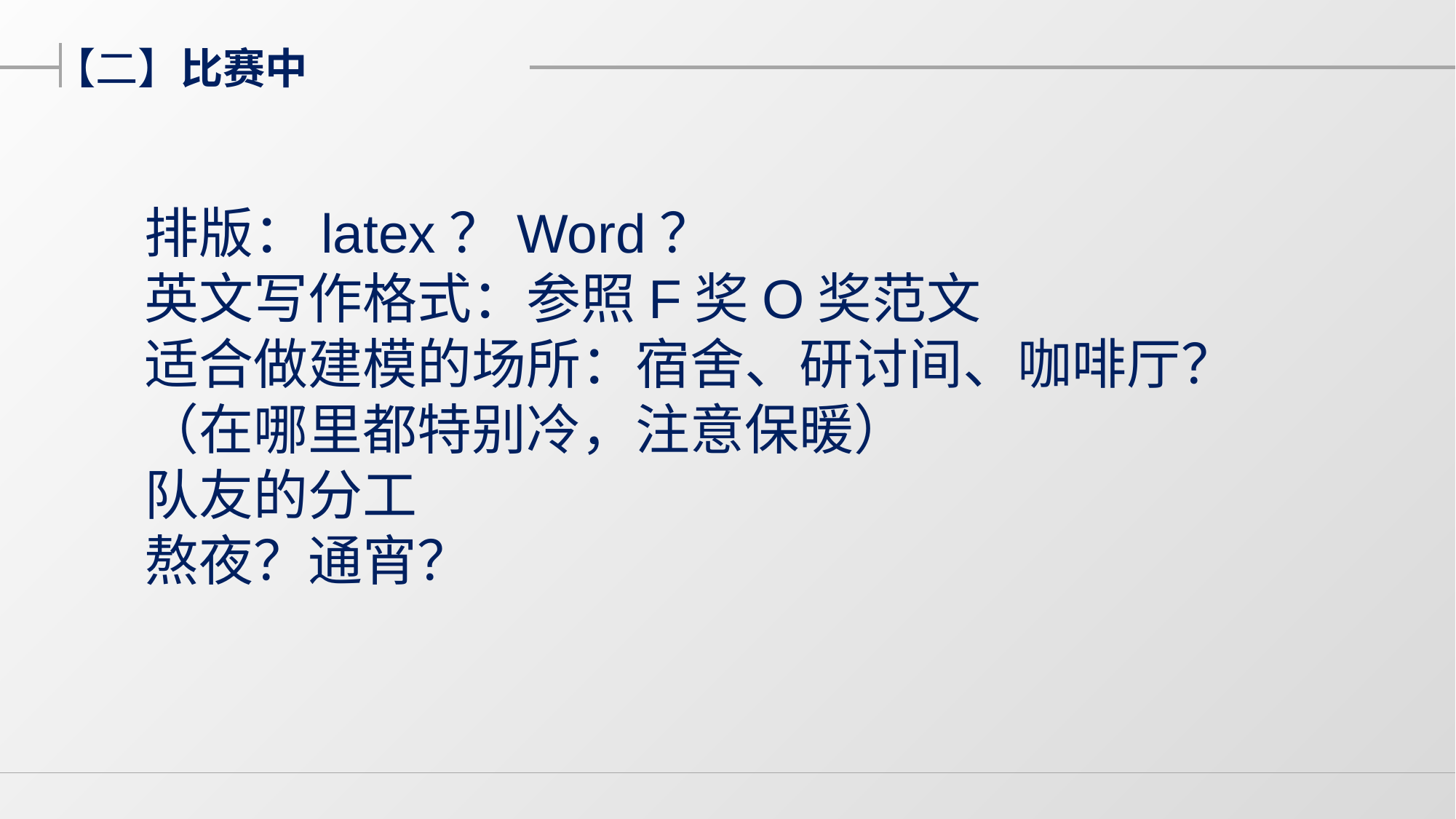

【二】比赛中
排版：latex？Word？
英文写作格式：参照F奖O奖范文
适合做建模的场所：宿舍、研讨间、咖啡厅？（在哪里都特别冷，注意保暖）
队友的分工
熬夜？通宵？